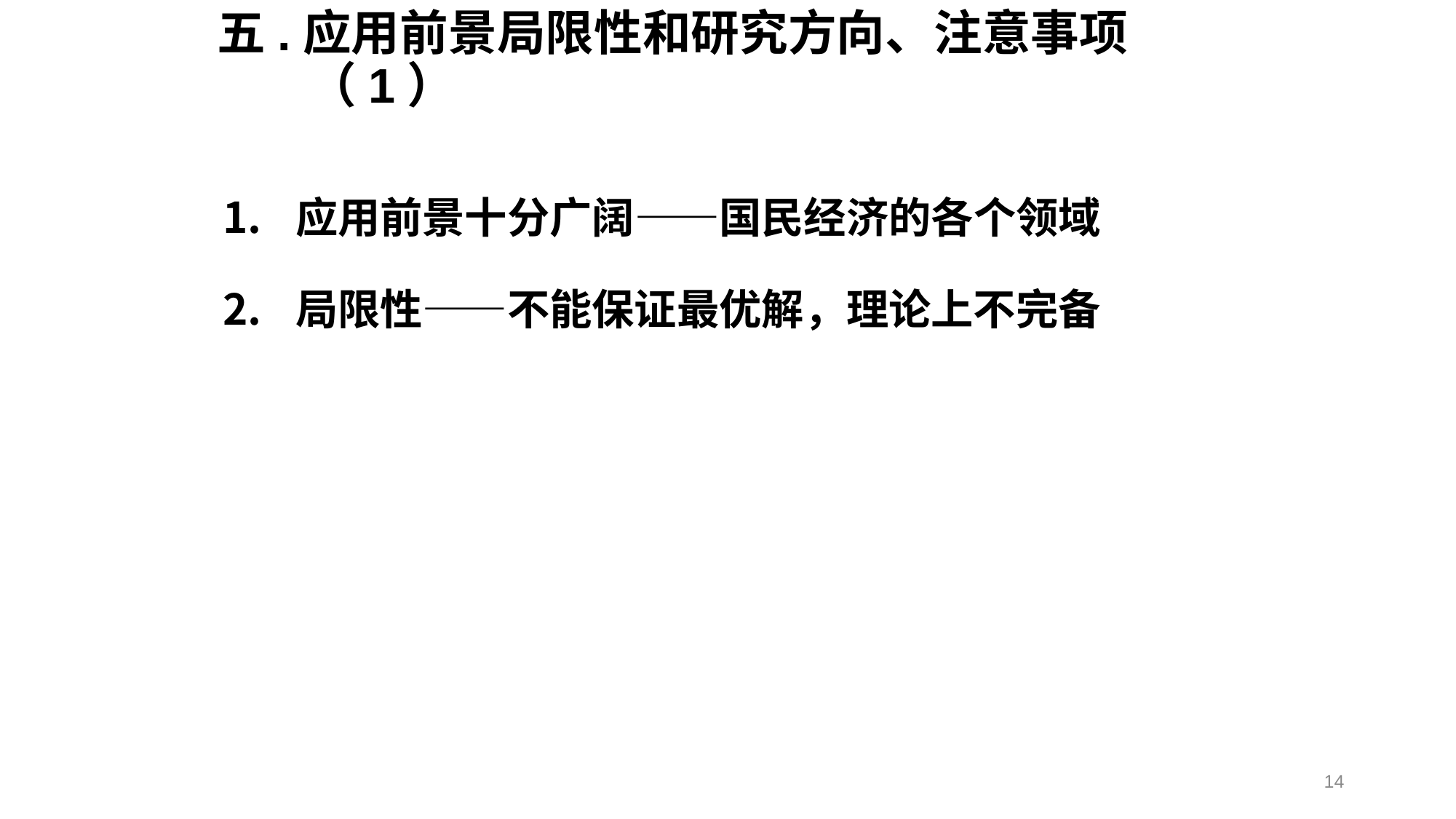

# 五.应用前景局限性和研究方向、注意事项（1）
应用前景十分广阔——国民经济的各个领域
局限性——不能保证最优解，理论上不完备
14